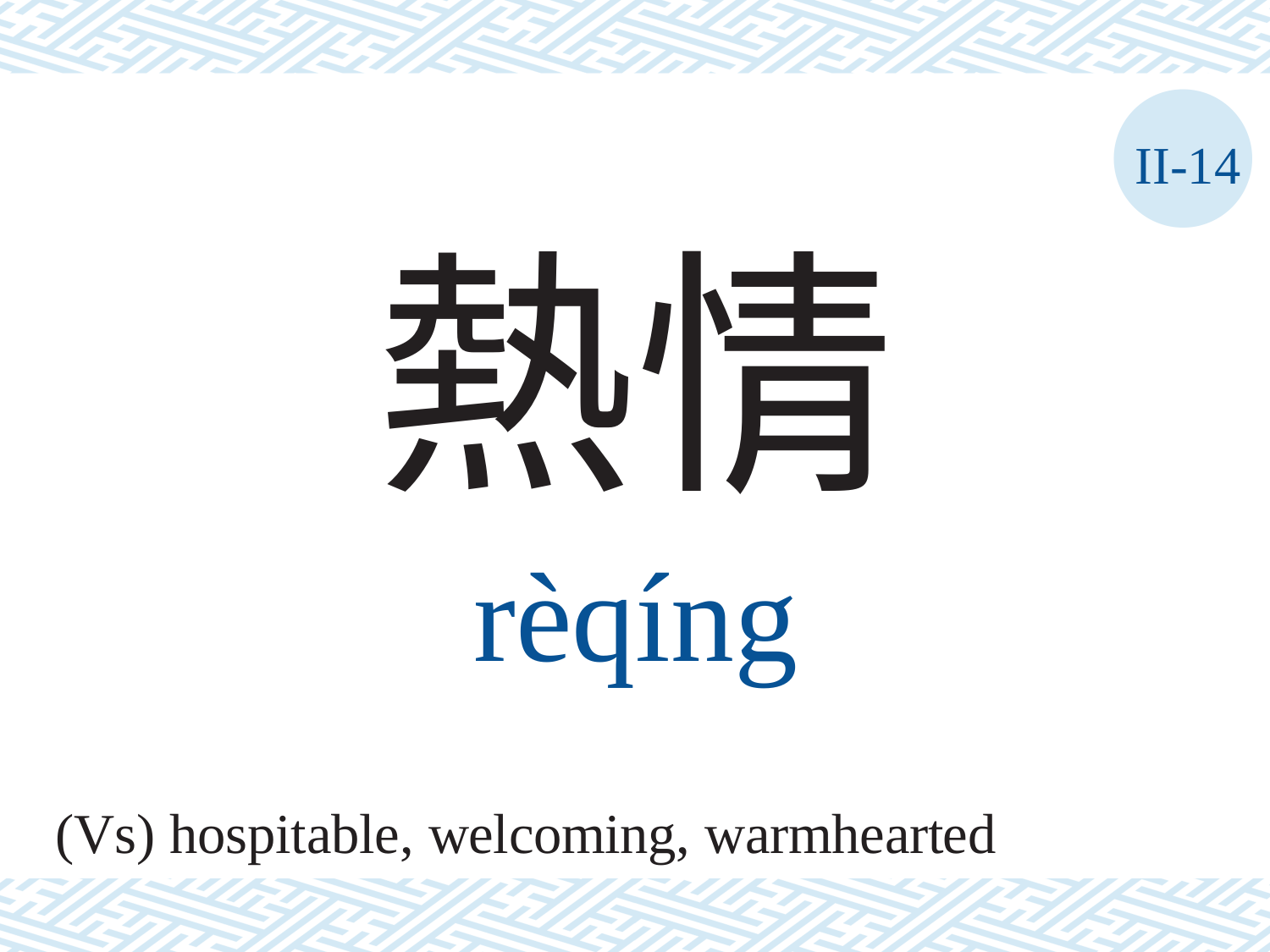

II-14
熱情
rèqíng
(Vs) hospitable, welcoming, warmhearted